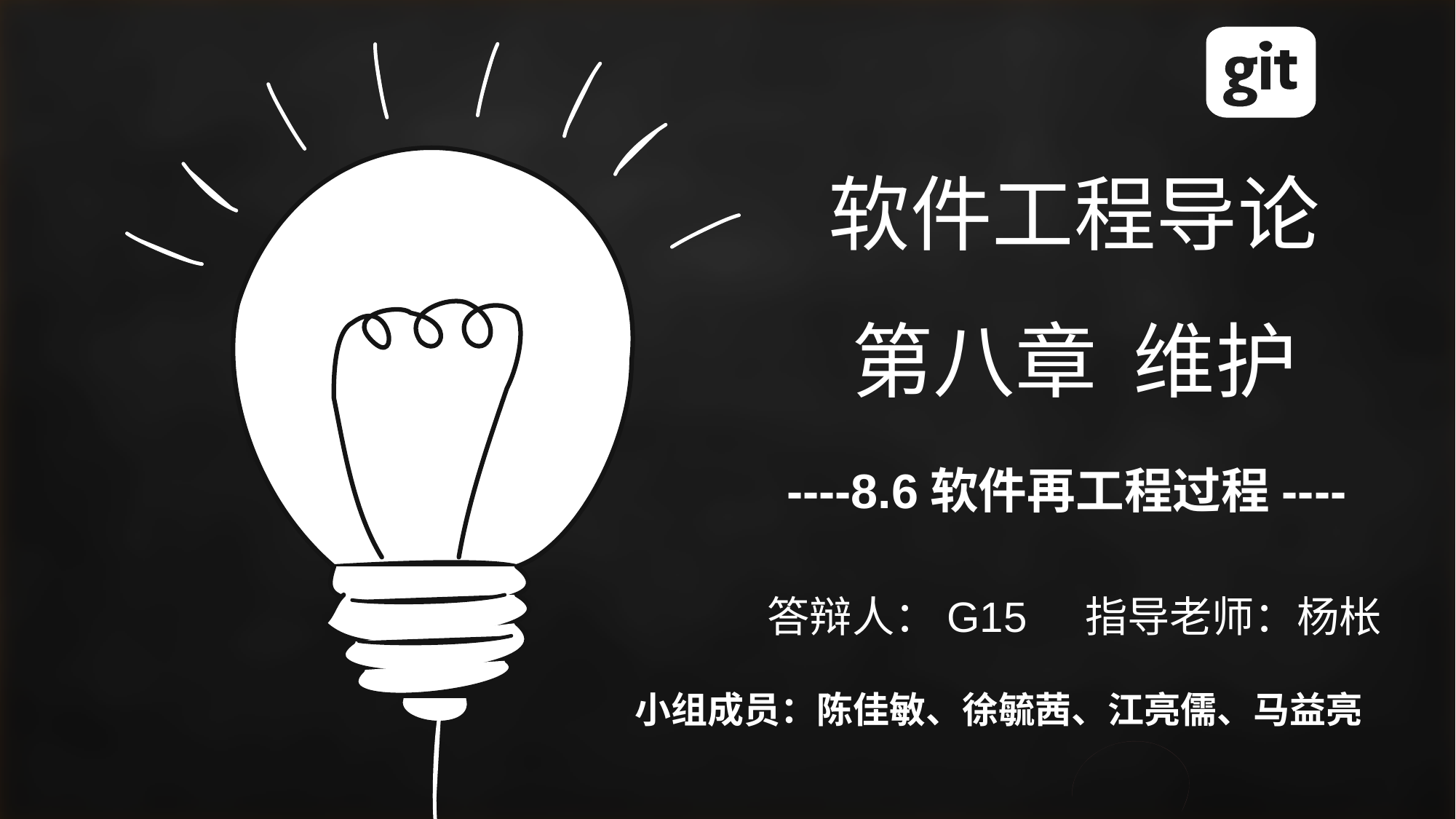

# 软件工程导论 第八章  维护
         ----8.6软件再工程过程----
答辩人：G15    指导老师：杨枨
小组成员：陈佳敏、徐毓茜、江亮儒、马益亮